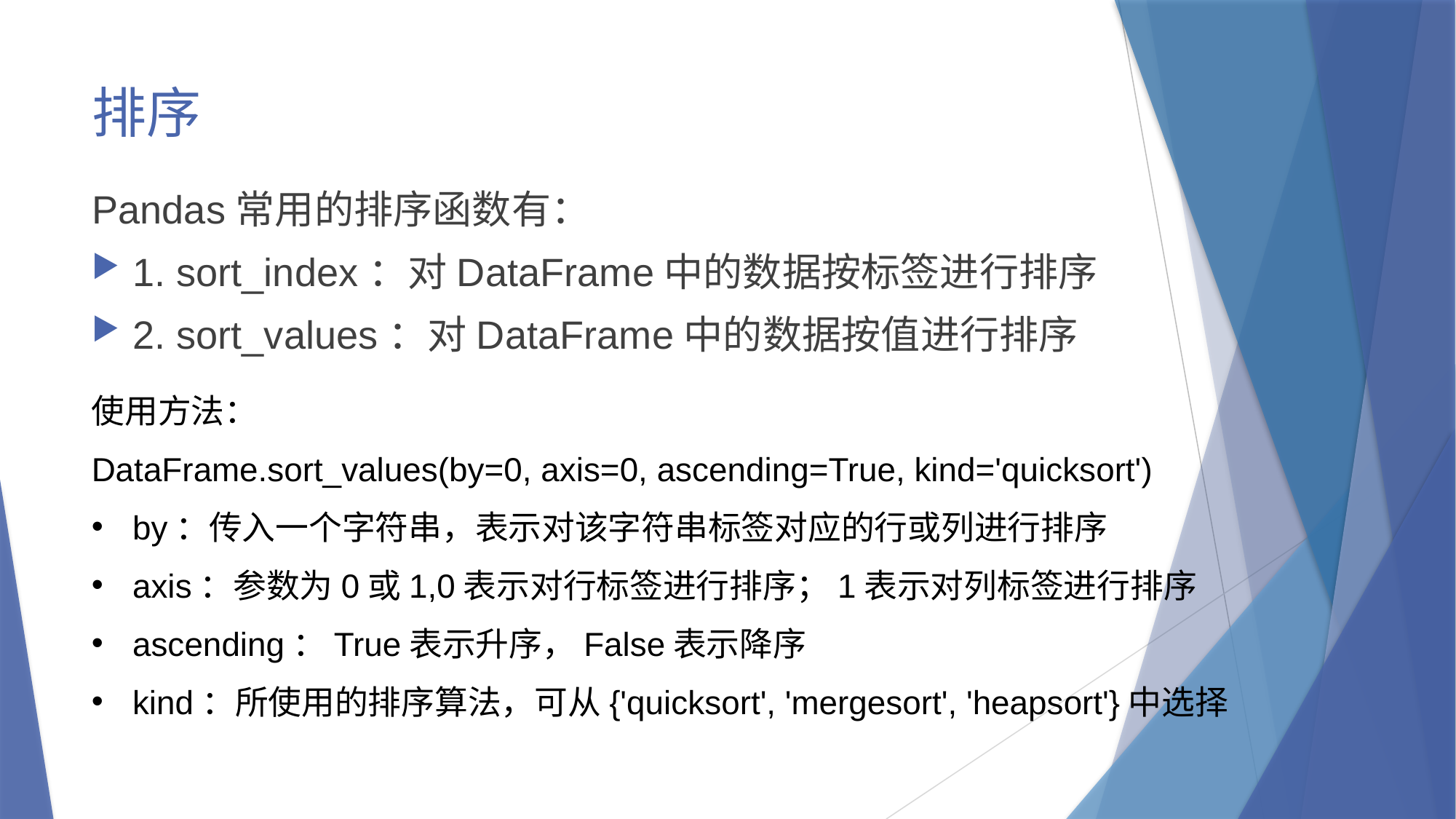

# 排序

Pandas常用的排序函数有：
1. sort_index：对DataFrame中的数据按标签进行排序
2. sort_values：对DataFrame中的数据按值进行排序

使用方法：
DataFrame.sort_values(by=0, axis=0, ascending=True, kind='quicksort')
by：传入一个字符串，表示对该字符串标签对应的行或列进行排序
axis：参数为0或1,0表示对行标签进行排序；1表示对列标签进行排序
ascending：True表示升序，False表示降序
kind：所使用的排序算法，可从{'quicksort', 'mergesort', 'heapsort'}中选择